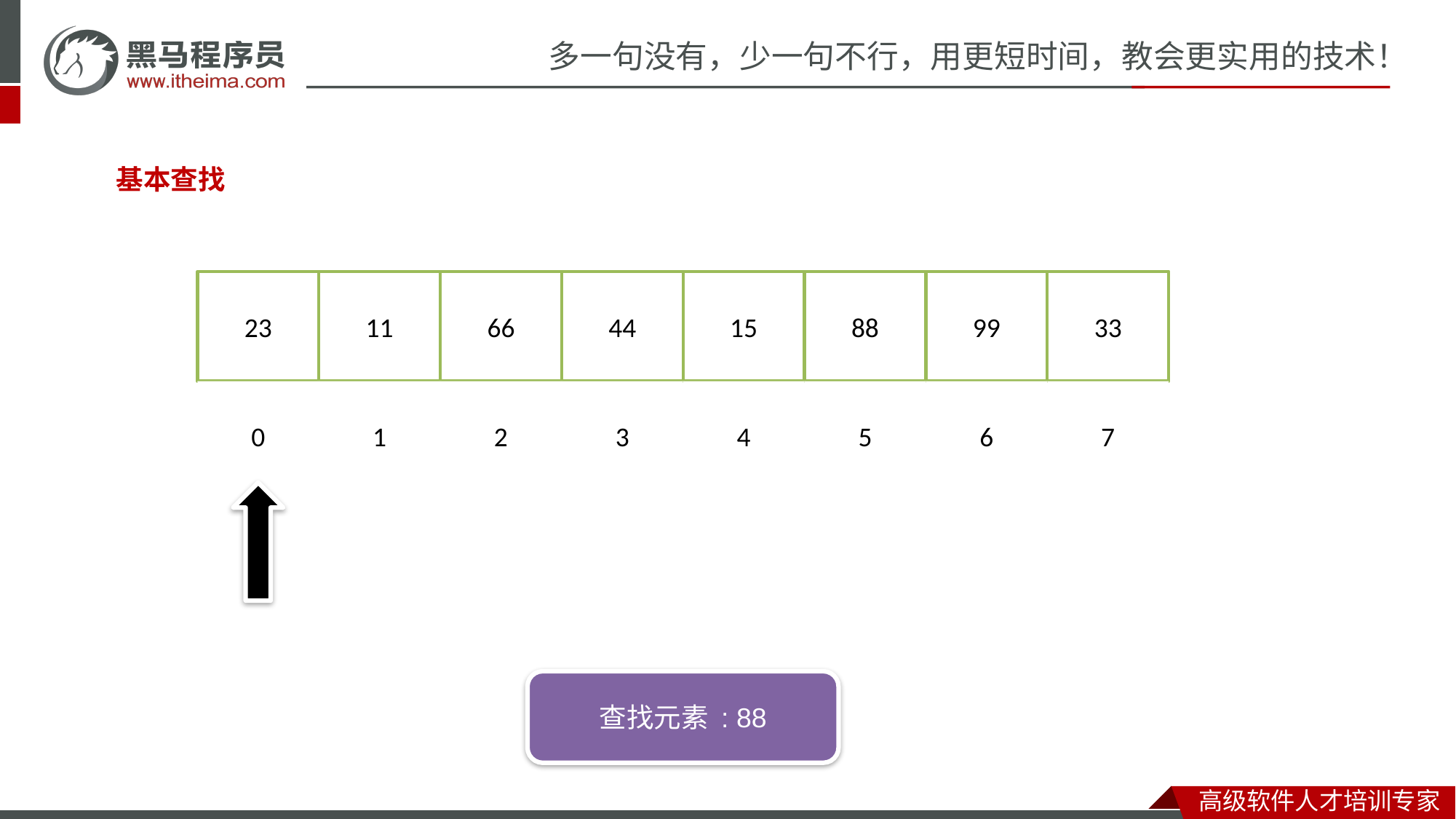

基本查找
33
88
99
44
15
11
66
23
7
5
6
3
4
1
2
0

查找元素 : 88